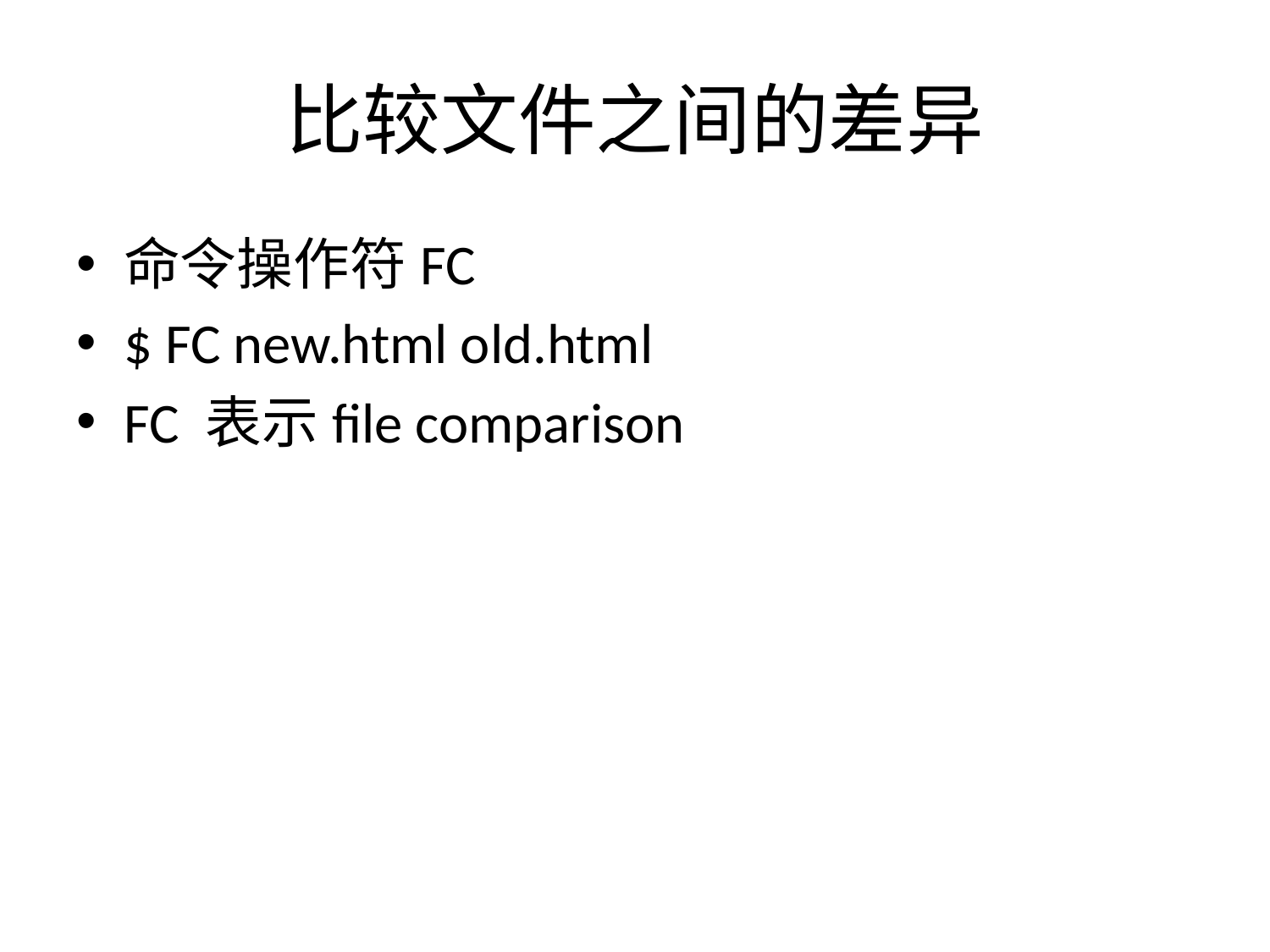

# 比较文件之间的差异
命令操作符FC
$ FC new.html old.html
FC 表示file comparison